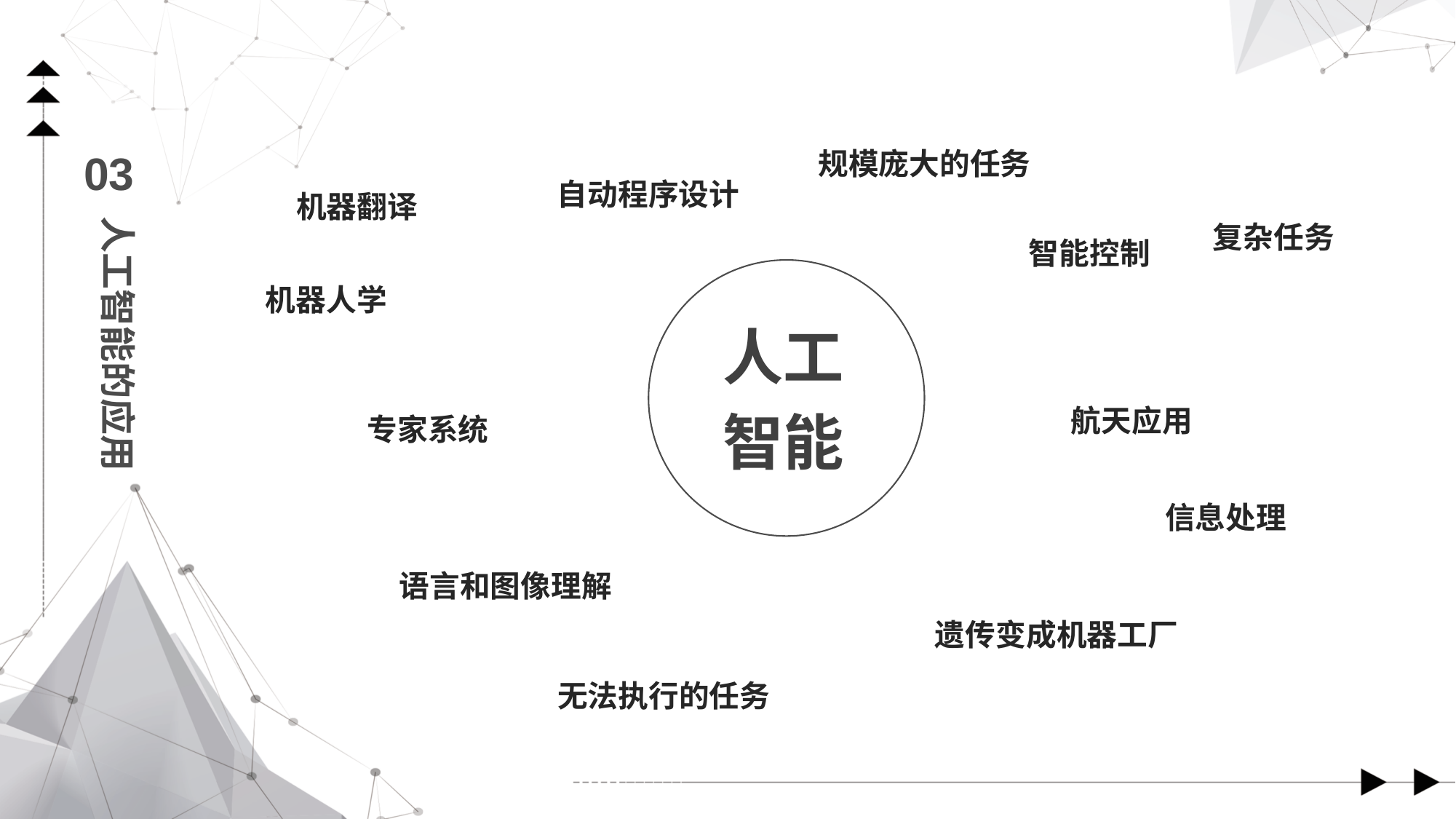

03
人工智能的应用
规模庞大的任务
自动程序设计
机器翻译
复杂任务
智能控制

人工
智能
机器人学
航天应用
专家系统
信息处理
语言和图像理解
遗传变成机器工厂
无法执行的任务